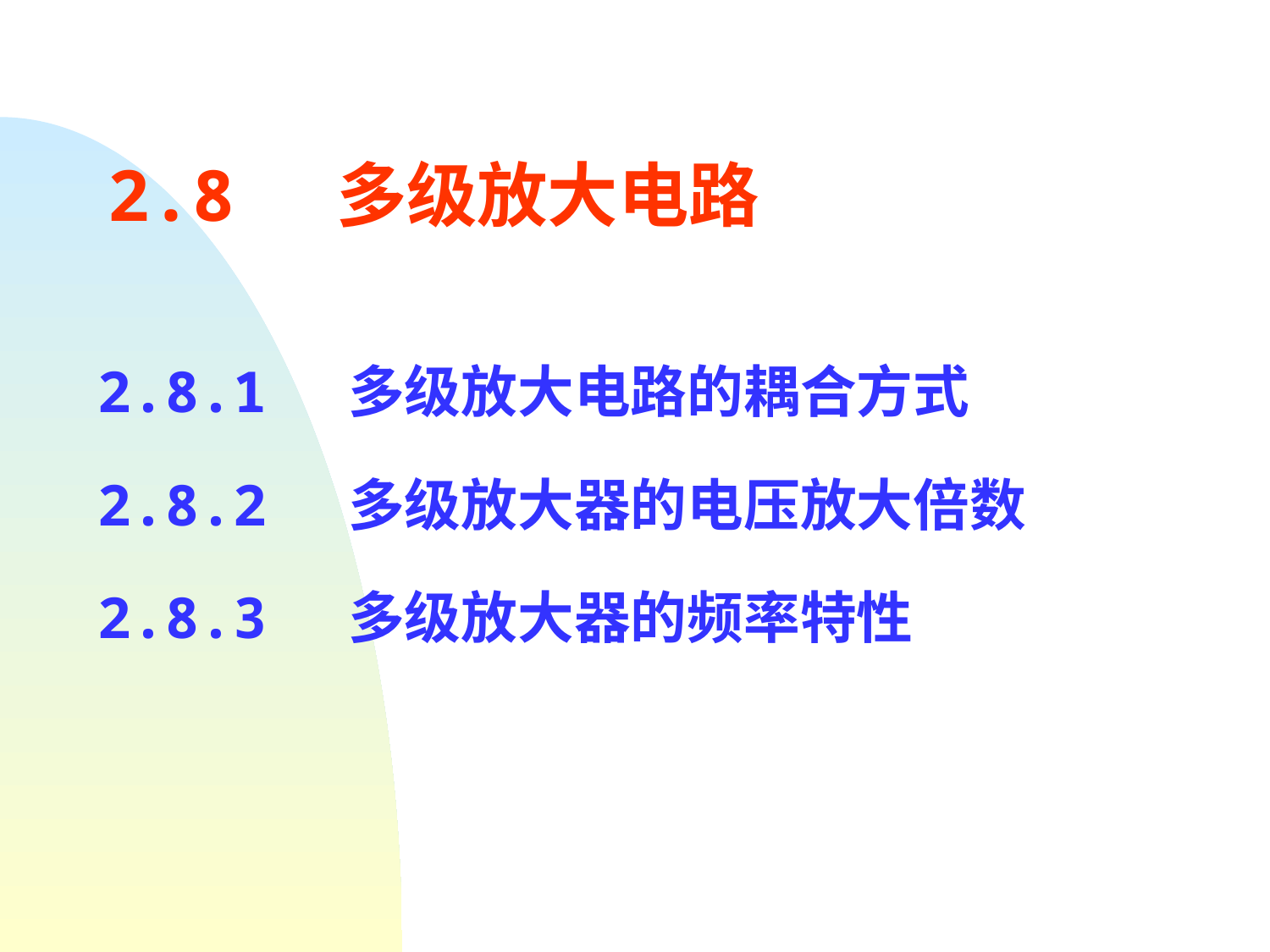

2.8  多级放大电路
2.8.1  多级放大电路的耦合方式
2.8.2  多级放大器的电压放大倍数
2.8.3  多级放大器的频率特性